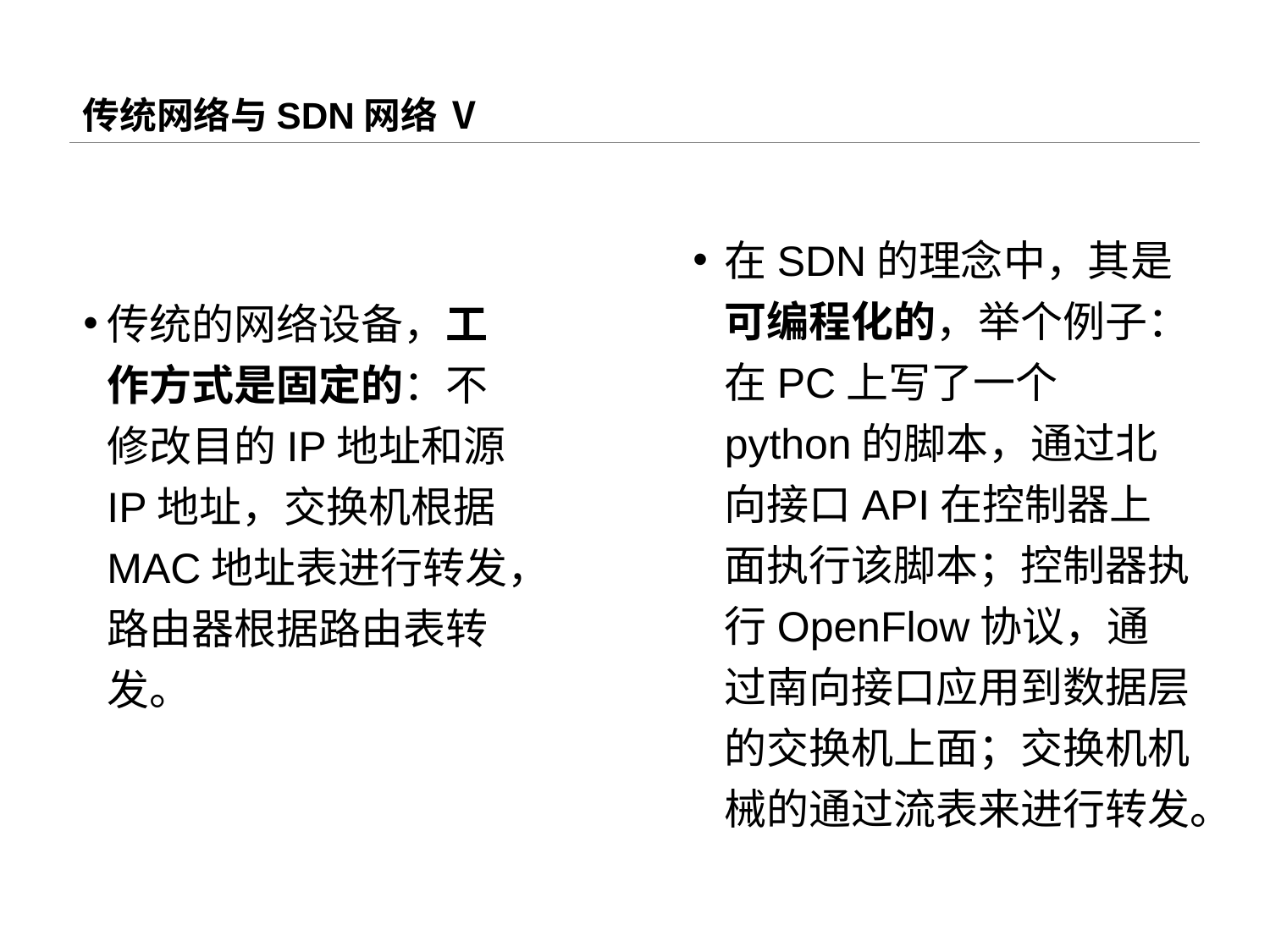

# 传统网络与SDN网络 Ⅴ
在SDN的理念中，其是可编程化的，举个例子：在PC上写了一个python的脚本，通过北向接口API在控制器上面执行该脚本；控制器执行OpenFlow协议，通过南向接口应用到数据层的交换机上面；交换机机械的通过流表来进行转发。
传统的网络设备，工作方式是固定的：不修改目的IP地址和源IP地址，交换机根据MAC地址表进行转发，路由器根据路由表转发。